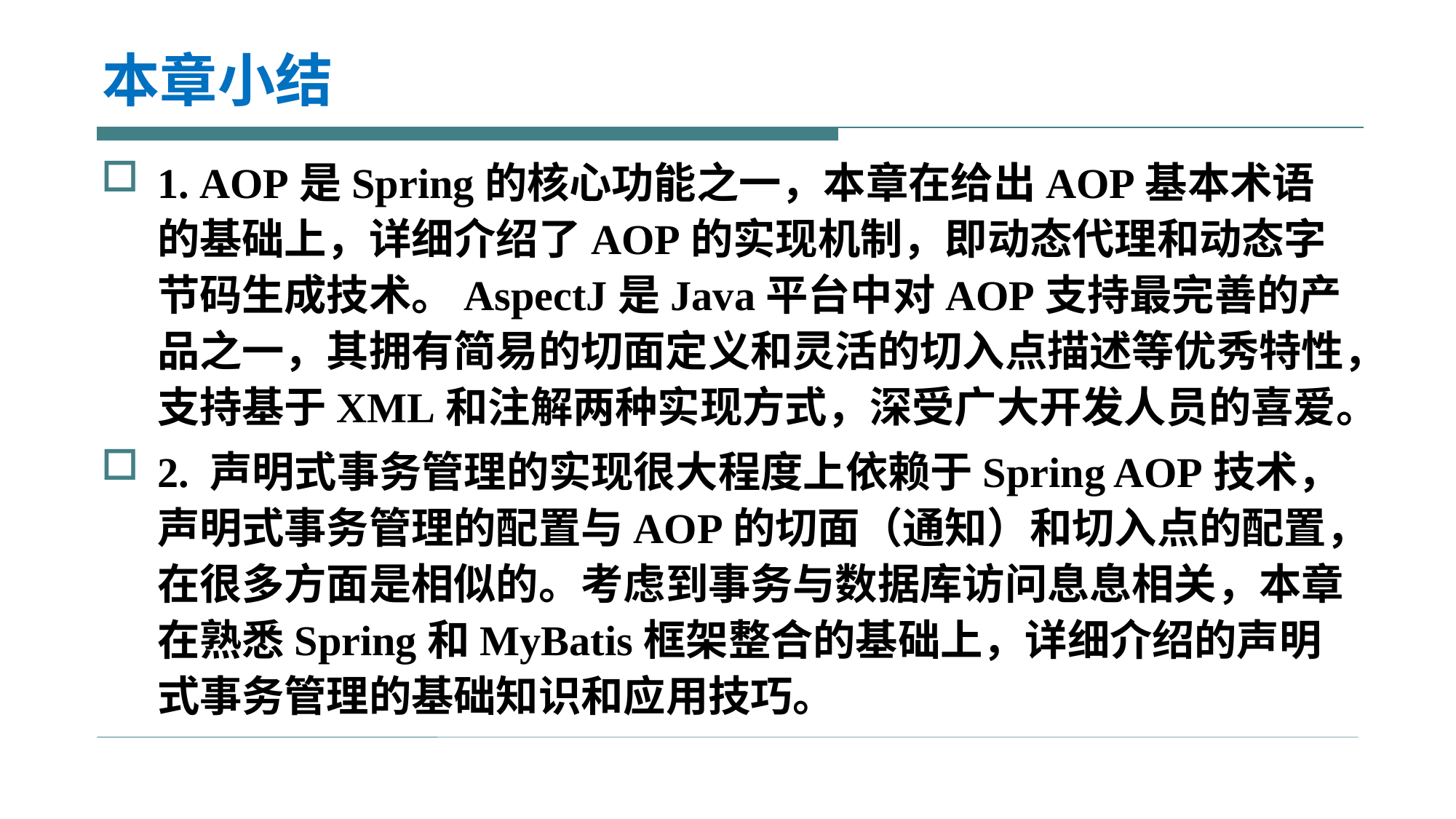

# 本章小结
1. AOP是Spring的核心功能之一，本章在给出AOP基本术语的基础上，详细介绍了AOP的实现机制，即动态代理和动态字节码生成技术。AspectJ是Java平台中对AOP支持最完善的产品之一，其拥有简易的切面定义和灵活的切入点描述等优秀特性，支持基于XML和注解两种实现方式，深受广大开发人员的喜爱。
2. 声明式事务管理的实现很大程度上依赖于Spring AOP技术，声明式事务管理的配置与AOP的切面（通知）和切入点的配置，在很多方面是相似的。考虑到事务与数据库访问息息相关，本章在熟悉Spring和MyBatis框架整合的基础上，详细介绍的声明式事务管理的基础知识和应用技巧。
38